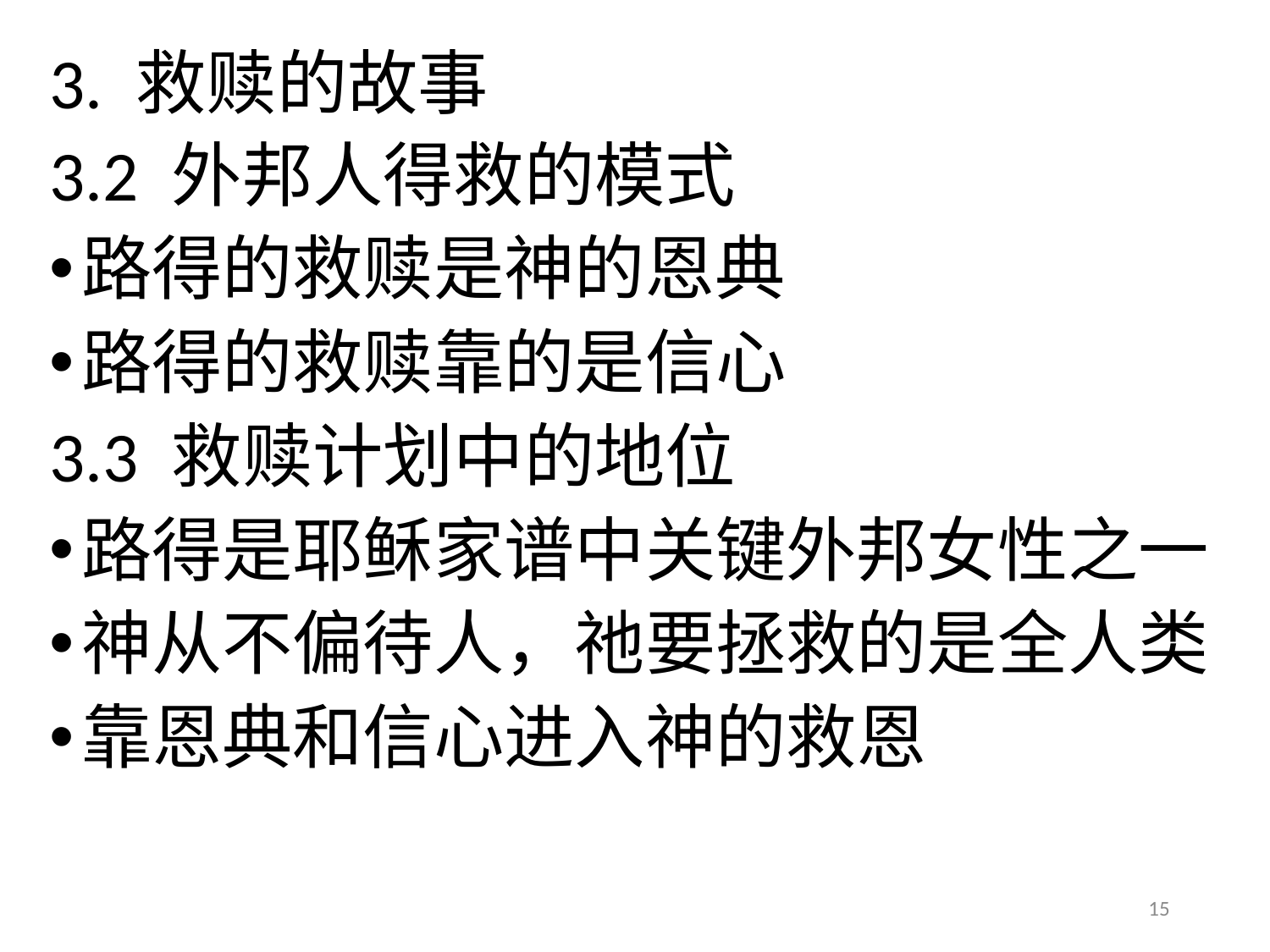

# 3. 救赎的故事
3.2 外邦人得救的模式
路得的救赎是神的恩典
路得的救赎靠的是信心
3.3 救赎计划中的地位
路得是耶稣家谱中关键外邦女性之一
神从不偏待人，祂要拯救的是全人类
靠恩典和信心进入神的救恩
15